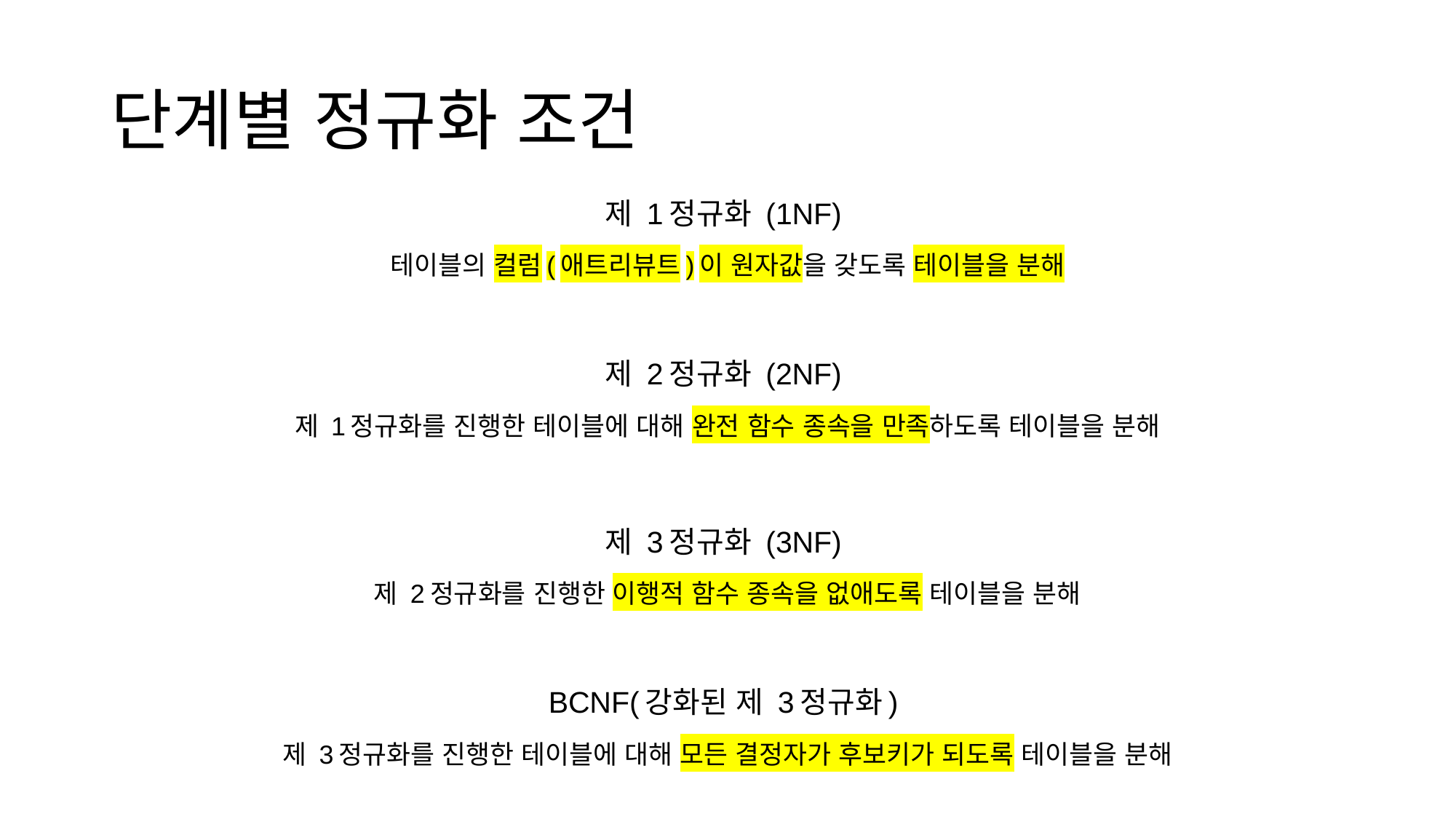

# 단계별 정규화 조건
제 1정규화 (1NF)
테이블의 컬럼(애트리뷰트)이 원자값을 갖도록 테이블을 분해

제 2정규화 (2NF)
제 1정규화를 진행한 테이블에 대해 완전 함수 종속을 만족하도록 테이블을 분해

제 3정규화 (3NF)
제 2정규화를 진행한 이행적 함수 종속을 없애도록 테이블을 분해

BCNF(강화된 제 3정규화)
제 3정규화를 진행한 테이블에 대해 모든 결정자가 후보키가 되도록 테이블을 분해